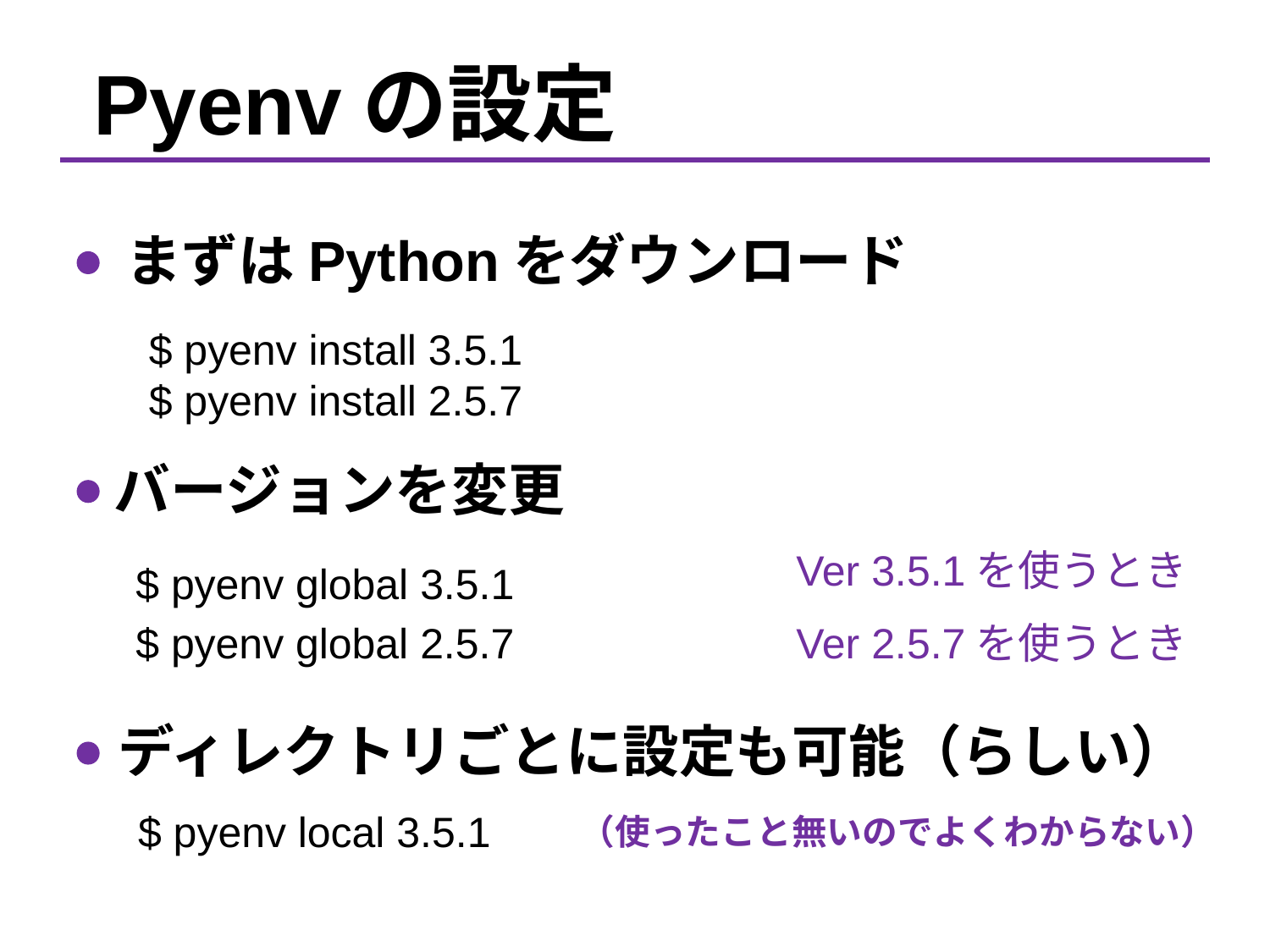

Pyenvの設定
 まずはPythonをダウンロード

$ pyenv install 3.5.1
$ pyenv install 2.5.7
バージョンを変更

Ver 3.5.1を使うとき
$ pyenv global 3.5.1
$ pyenv global 2.5.7
Ver 2.5.7を使うとき
ディレクトリごとに設定も可能（らしい）

$ pyenv local 3.5.1
（使ったこと無いのでよくわからない）